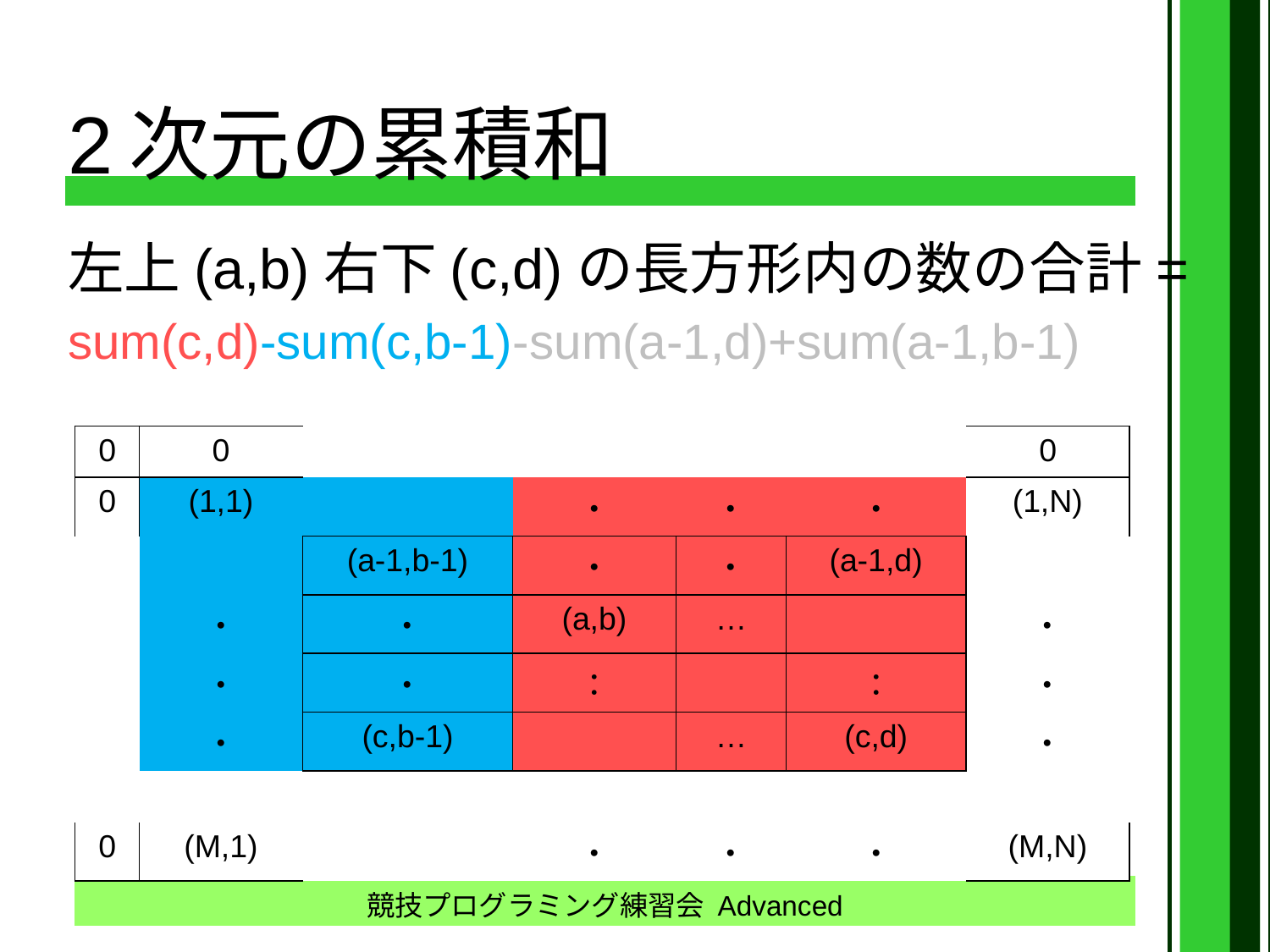

# 2次元の累積和
左上(a,b)右下(c,d)の長方形内の数の合計=
sum(c,d)-sum(c,b-1)-sum(a-1,d)+sum(a-1,b-1)
| 0 | 0 |  |  |  |  | 0 |
| --- | --- | --- | --- | --- | --- | --- |
| 0 | (1,1) |  | ・ | ・ | ・ | (1,N) |
|  |  | (a-1,b-1) | ・ | ・ | (a-1,d) |  |
|  | ・ | ・ | (a,b) | … |  | ・ |
|  | ・ | ・ | ： |  | ： | ・ |
|  | ・ | (c,b-1) |  | … | (c,d) | ・ |
|  |  |  |  |  |  |  |
| 0 | (M,1) |  | ・ | ・ | ・ | (M,N) |
競技プログラミング練習会 Advanced